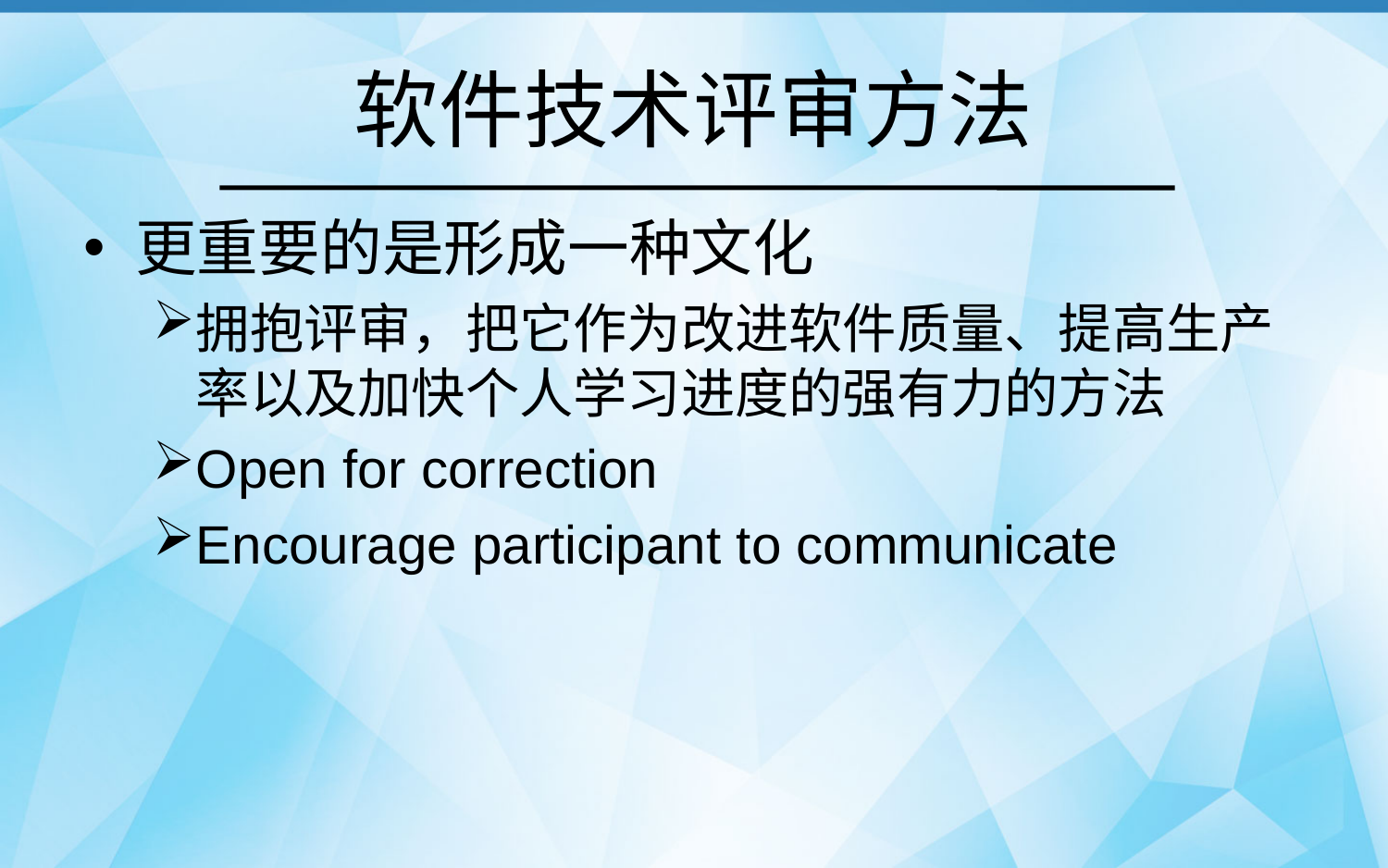

# 软件技术评审方法

更重要的是形成一种文化
拥抱评审，把它作为改进软件质量、提高生产率以及加快个人学习进度的强有力的方法
Open for correction
Encourage participant to communicate